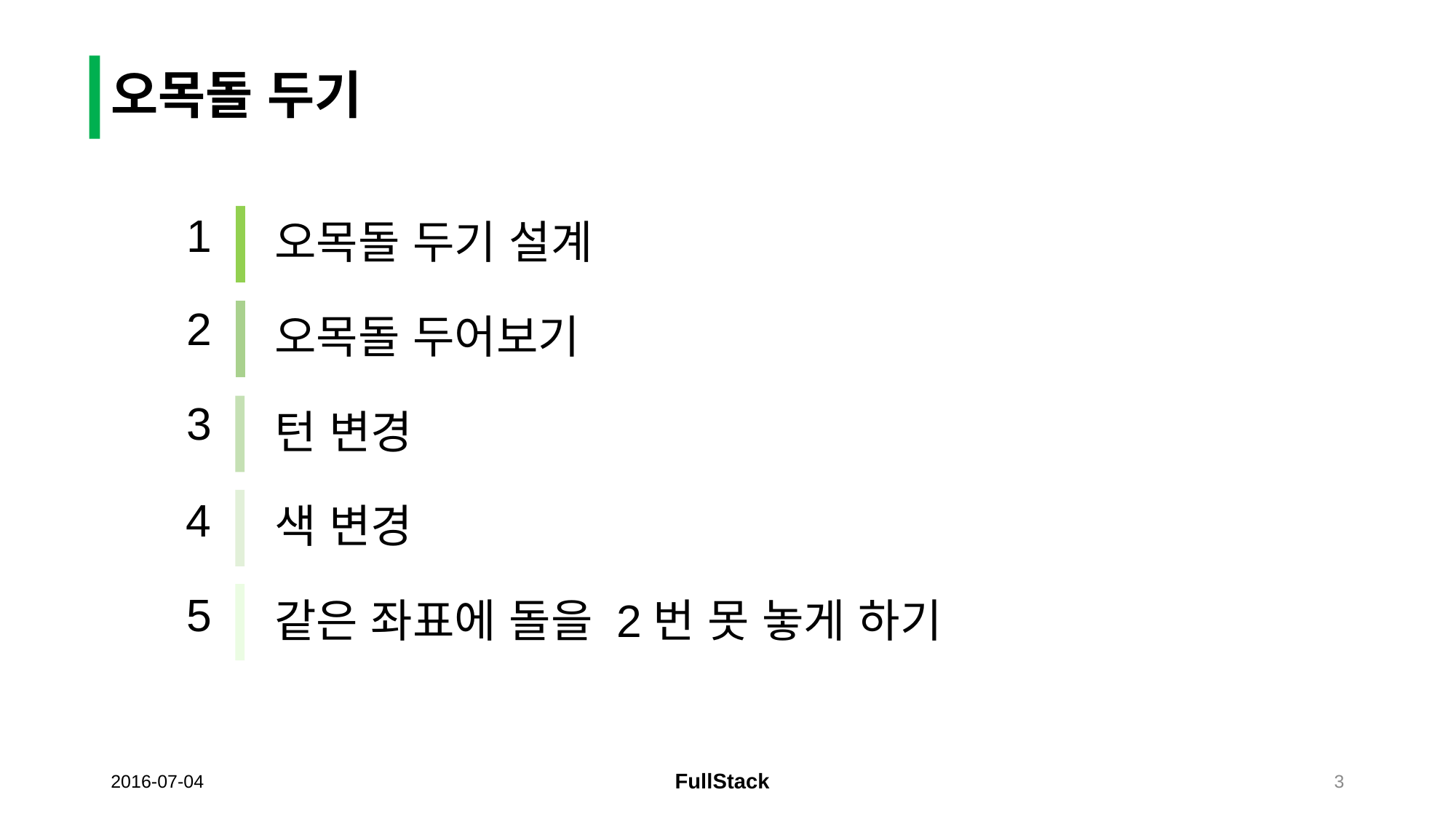

# 오목돌 두기
오목돌 두기 설계
1
2
오목돌 두어보기
3
턴 변경
색 변경
4
같은 좌표에 돌을 2번 못 놓게 하기
5
2016-07-04
3